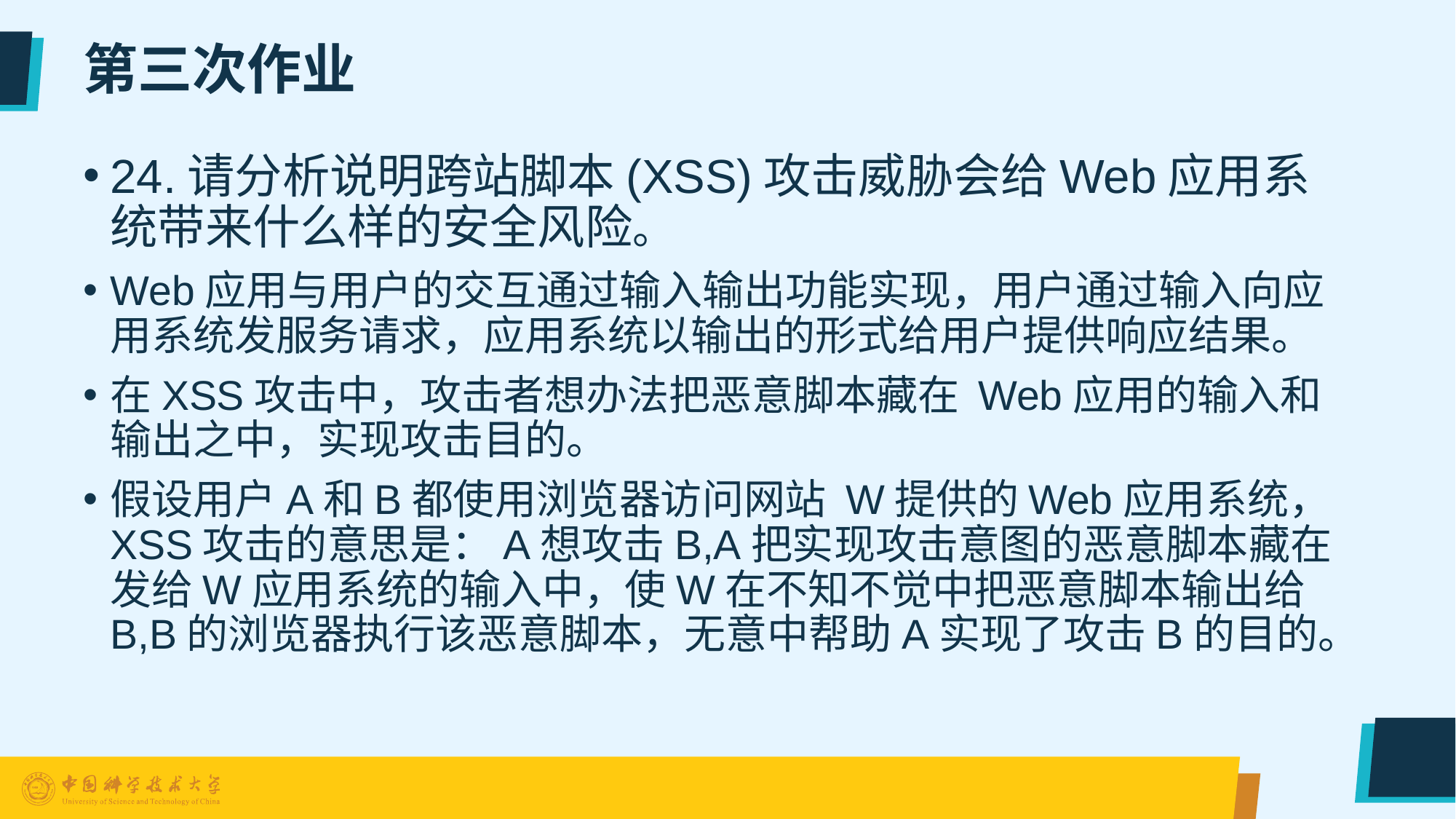

# 第三次作业
24.请分析说明跨站脚本(XSS)攻击威胁会给Web应用系统带来什么样的安全风险。
Web应用与用户的交互通过输入输出功能实现，用户通过输入向应用系统发服务请求，应用系统以输出的形式给用户提供响应结果。
在XSS攻击中，攻击者想办法把恶意脚本藏在 Web应用的输入和输出之中，实现攻击目的。
假设用户A和B都使用浏览器访问网站 W提供的Web应用系统，XSS攻击的意思是：A想攻击B,A把实现攻击意图的恶意脚本藏在发给W应用系统的输入中，使W在不知不觉中把恶意脚本输出给 B,B的浏览器执行该恶意脚本，无意中帮助A实现了攻击B的目的。
10